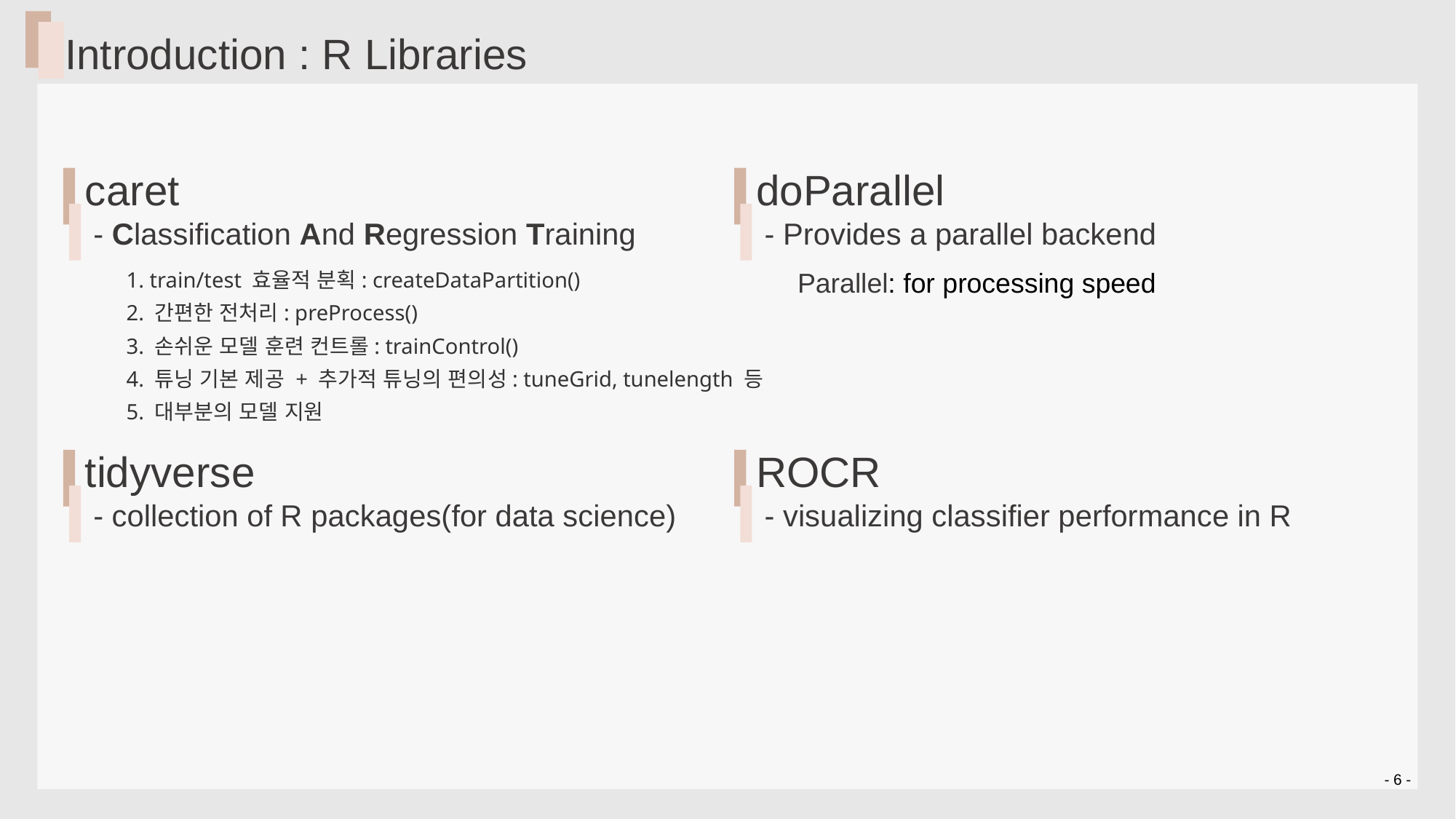

Introduction : R Libraries
caret
 - Classification And Regression Training
doParallel
 - Provides a parallel backend

1. train/test 효율적 분획: createDataPartition()
2. 간편한 전처리: preProcess()
3. 손쉬운 모델 훈련 컨트롤: trainControl()
4. 튜닝 기본 제공 + 추가적 튜닝의 편의성: tuneGrid, tunelength 등
5. 대부분의 모델 지원
Parallel: for processing speed
tidyverse
 - collection of R packages(for data science)
ROCR
 - visualizing classifier performance in R

- 6 -